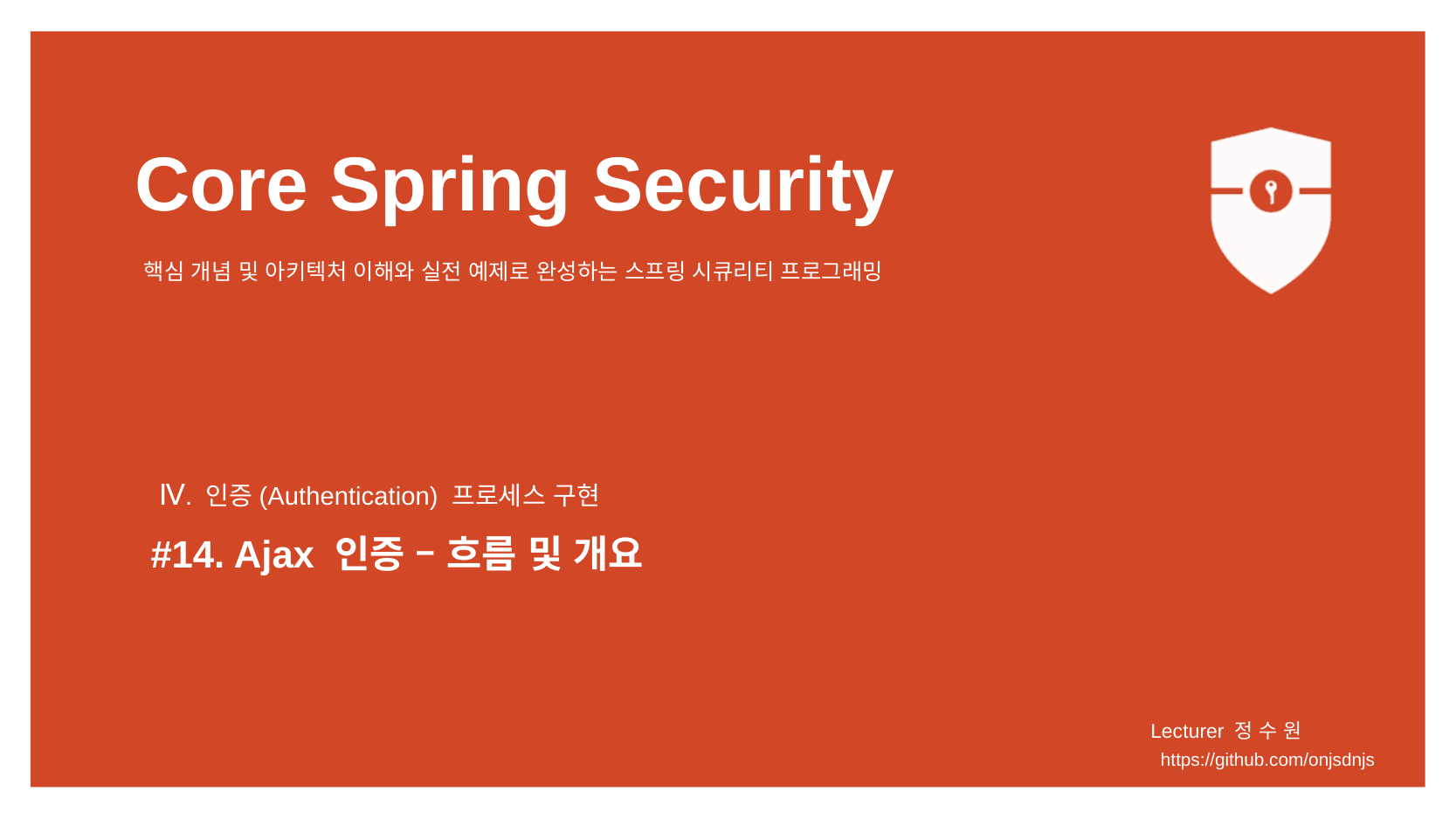

Ⅳ. 인증(Authentication) 프로세스 구현
#14. Ajax 인증 – 흐름 및 개요